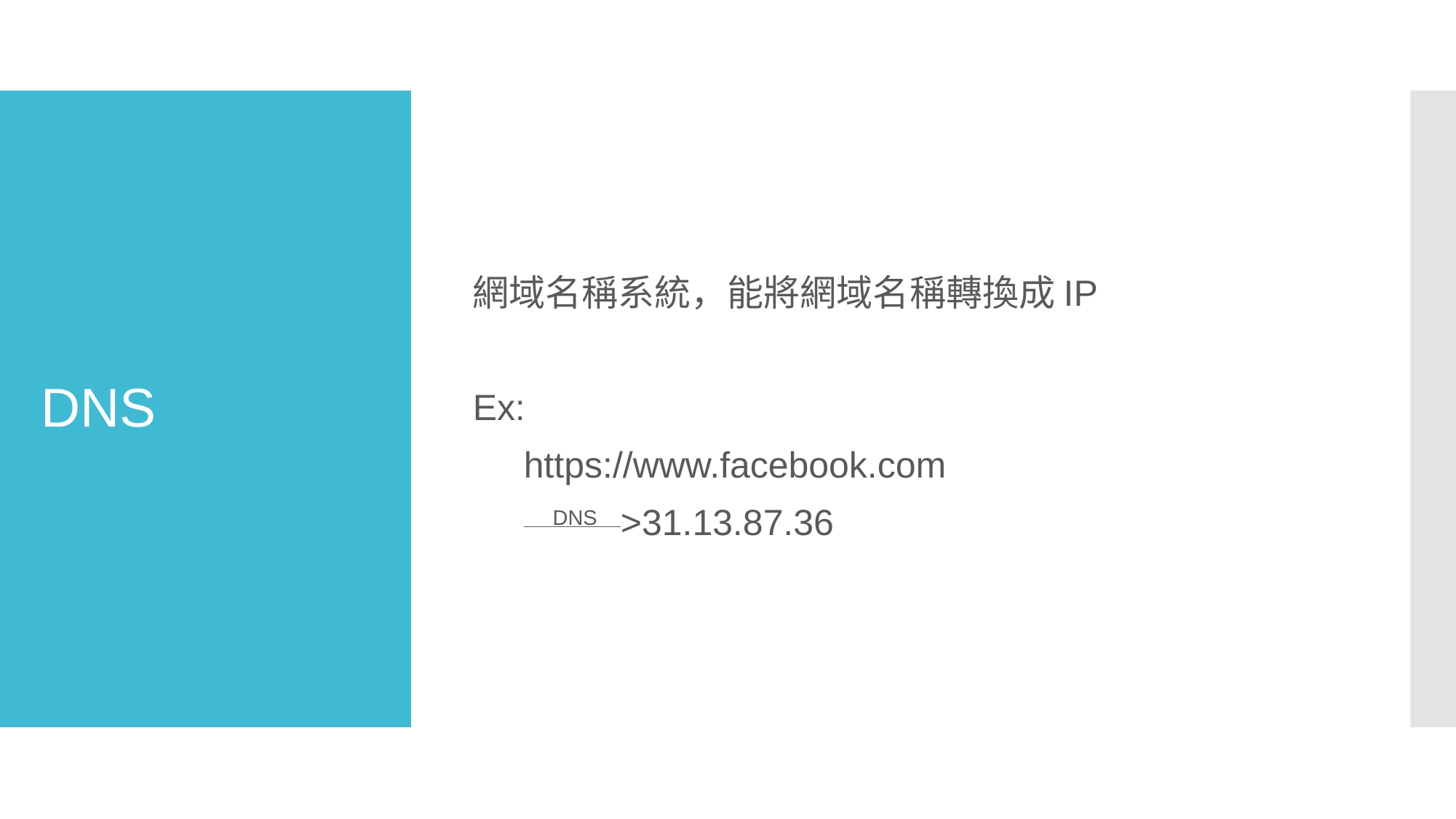

網域名稱系統，能將網域名稱轉換成IP

Ex:
     https://www.facebook.com
          DNS    >31.13.87.36
# DNS